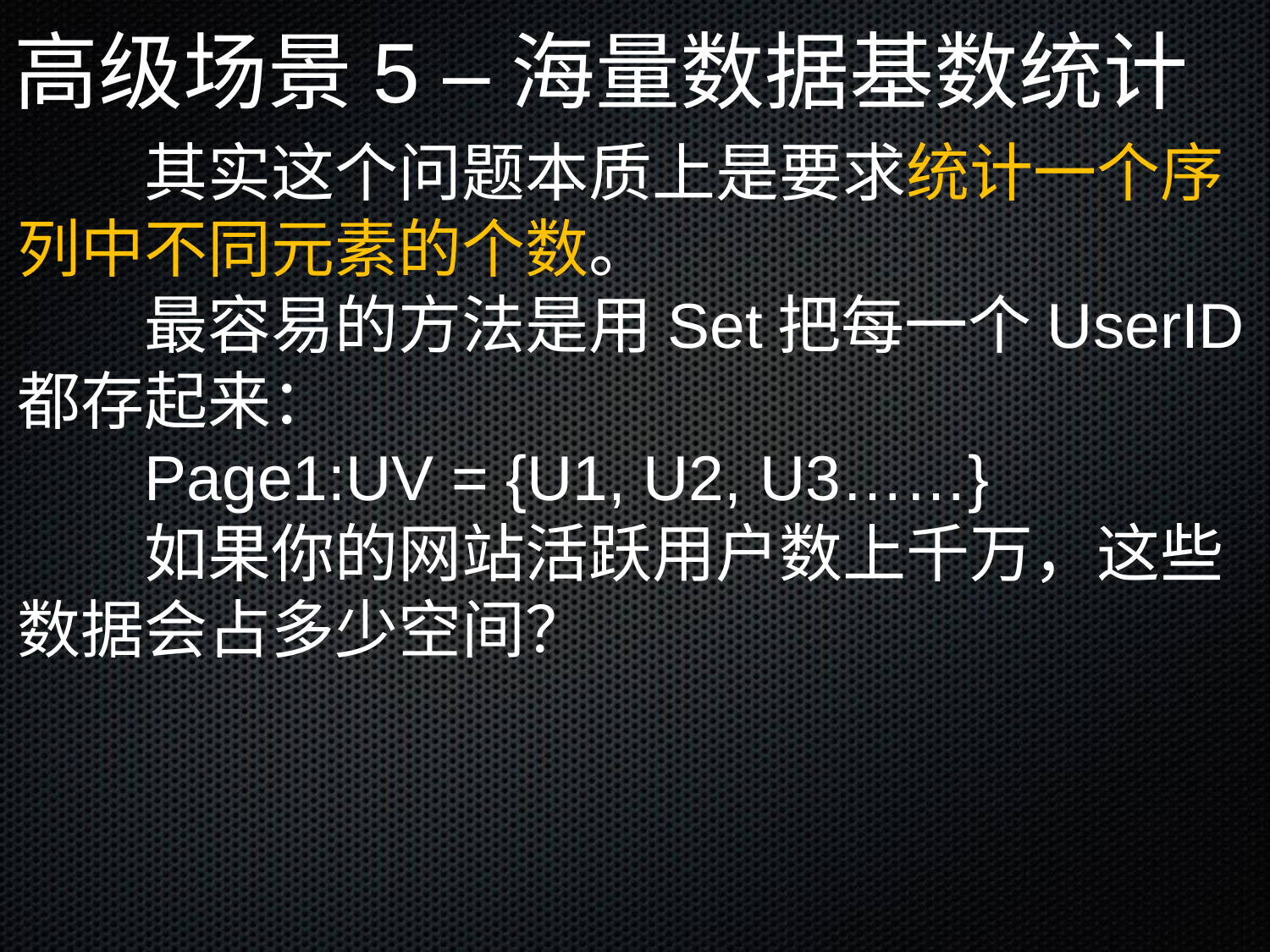

高级场景5 –海量数据基数统计
	其实这个问题本质上是要求统计一个序列中不同元素的个数。
	最容易的方法是用Set把每一个UserID都存起来：
	Page1:UV = {U1, U2, U3……}
	如果你的网站活跃用户数上千万，这些数据会占多少空间？